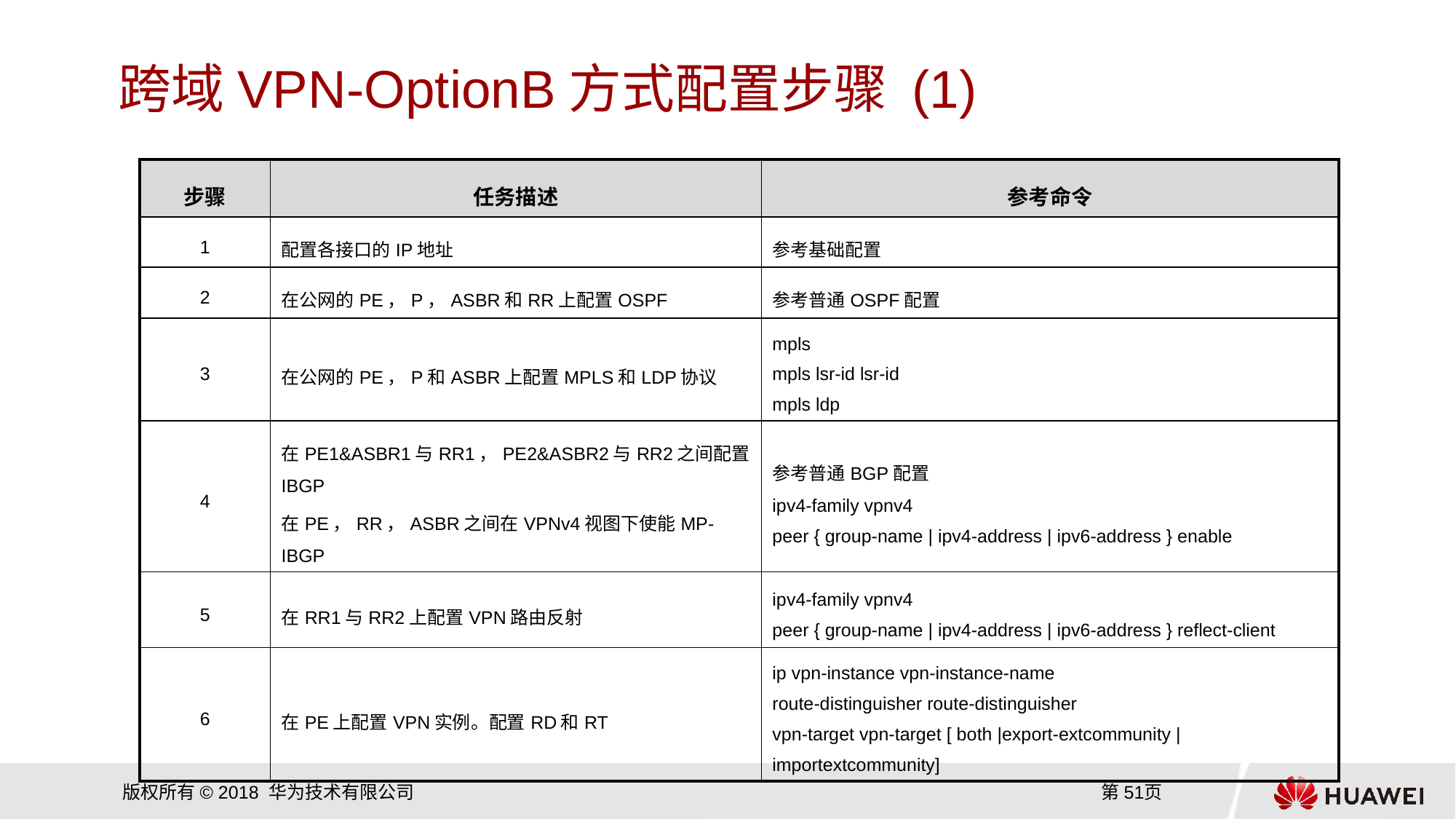

# 跨域VPN-OptionB方式配置步骤 (1)
| 步骤 | 任务描述 | 参考命令 |
| --- | --- | --- |
| 1 | 配置各接口的IP地址 | 参考基础配置 |
| 2 | 在公网的PE，P，ASBR和RR上配置OSPF | 参考普通OSPF配置 |
| 3 | 在公网的PE，P和ASBR上配置MPLS和LDP协议 | mpls mpls lsr-id lsr-id mpls ldp |
| 4 | 在PE1&ASBR1与RR1，PE2&ASBR2与RR2之间配置IBGP 在PE，RR，ASBR之间在VPNv4视图下使能MP-IBGP | 参考普通BGP配置 ipv4-family vpnv4 peer { group-name | ipv4-address | ipv6-address } enable |
| 5 | 在RR1与RR2上配置VPN路由反射 | ipv4-family vpnv4 peer { group-name | ipv4-address | ipv6-address } reflect-client |
| 6 | 在PE上配置VPN实例。配置RD和RT | ip vpn-instance vpn-instance-name route-distinguisher route-distinguisher vpn-target vpn-target [ both |export-extcommunity | importextcommunity] |